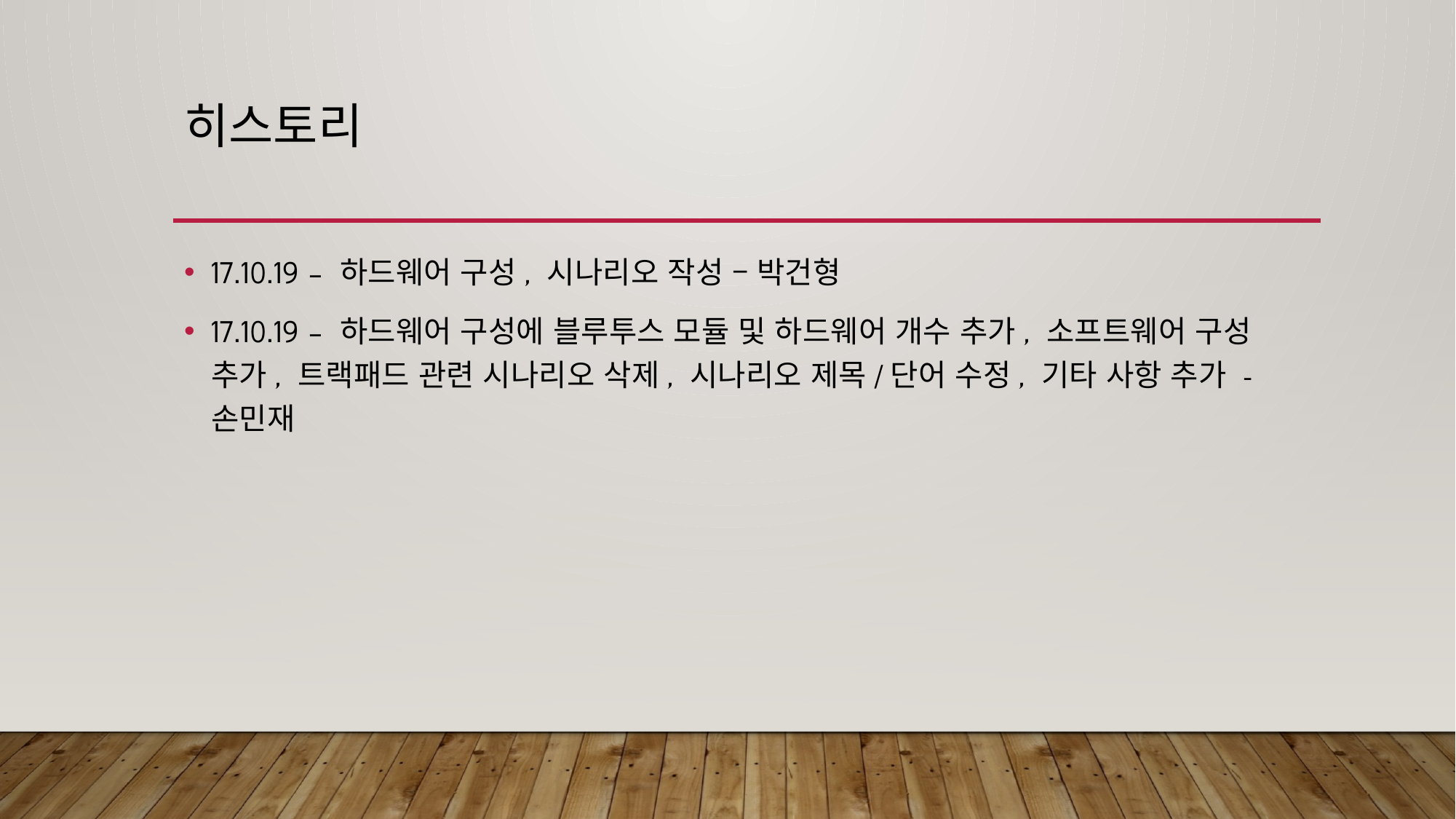

# 히스토리
17.10.19 – 하드웨어 구성, 시나리오 작성 – 박건형
17.10.19 – 하드웨어 구성에 블루투스 모듈 및 하드웨어 개수 추가, 소프트웨어 구성 추가, 트랙패드 관련 시나리오 삭제, 시나리오 제목/단어 수정, 기타 사항 추가 - 손민재